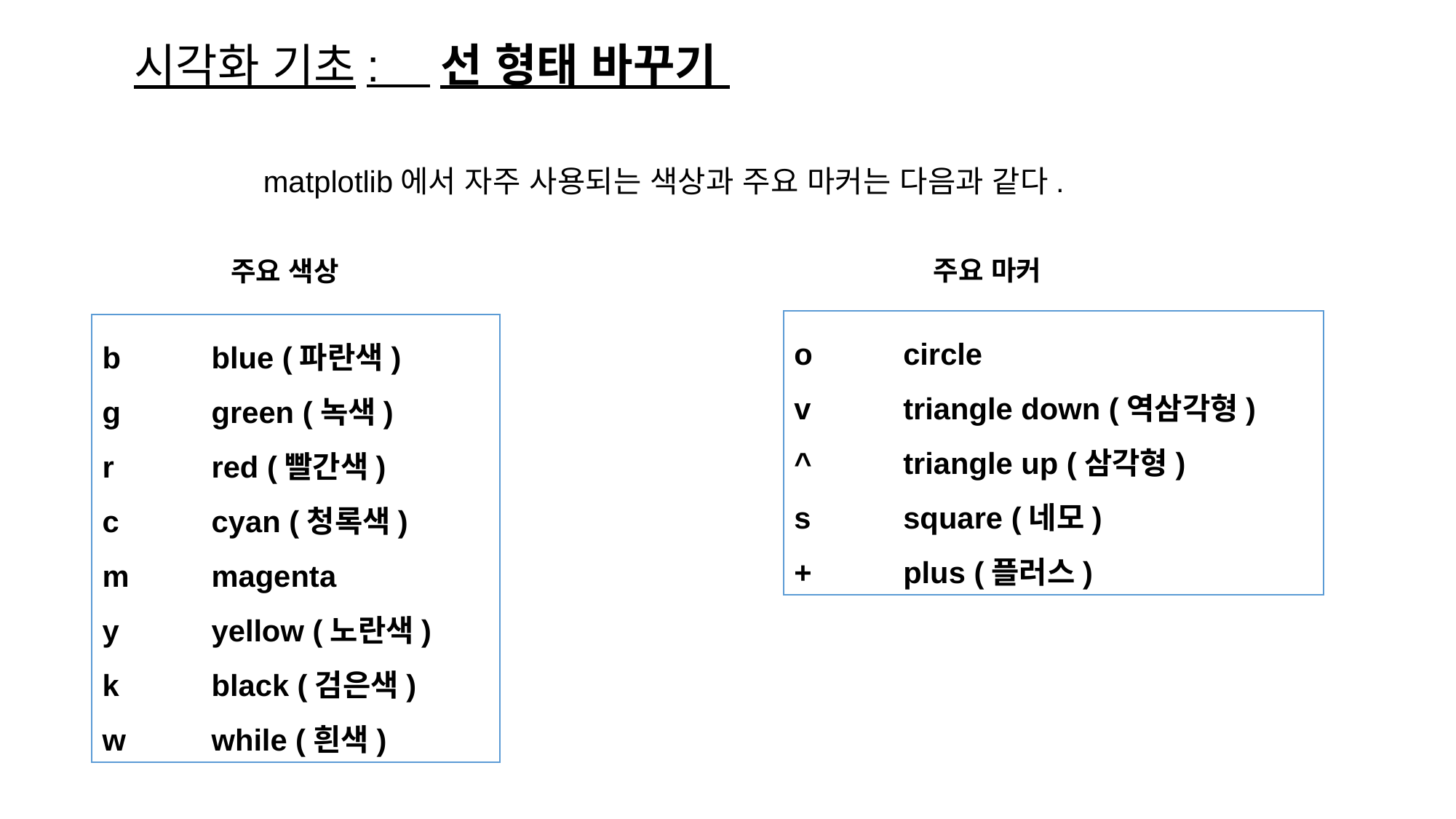

# 시각화 기초:    선 형태 바꾸기
matplotlib에서 자주 사용되는 색상과 주요 마커는 다음과 같다.
주요 마커
주요 색상
o	circle
v 	triangle down (역삼각형)
^	triangle up (삼각형)
s	square (네모)
+	plus (플러스)
b	blue (파란색)
g 	green (녹색)
r	red (빨간색)
c	cyan (청록색)
m	magenta
y	yellow (노란색)
k	black (검은색)
w	while (흰색)